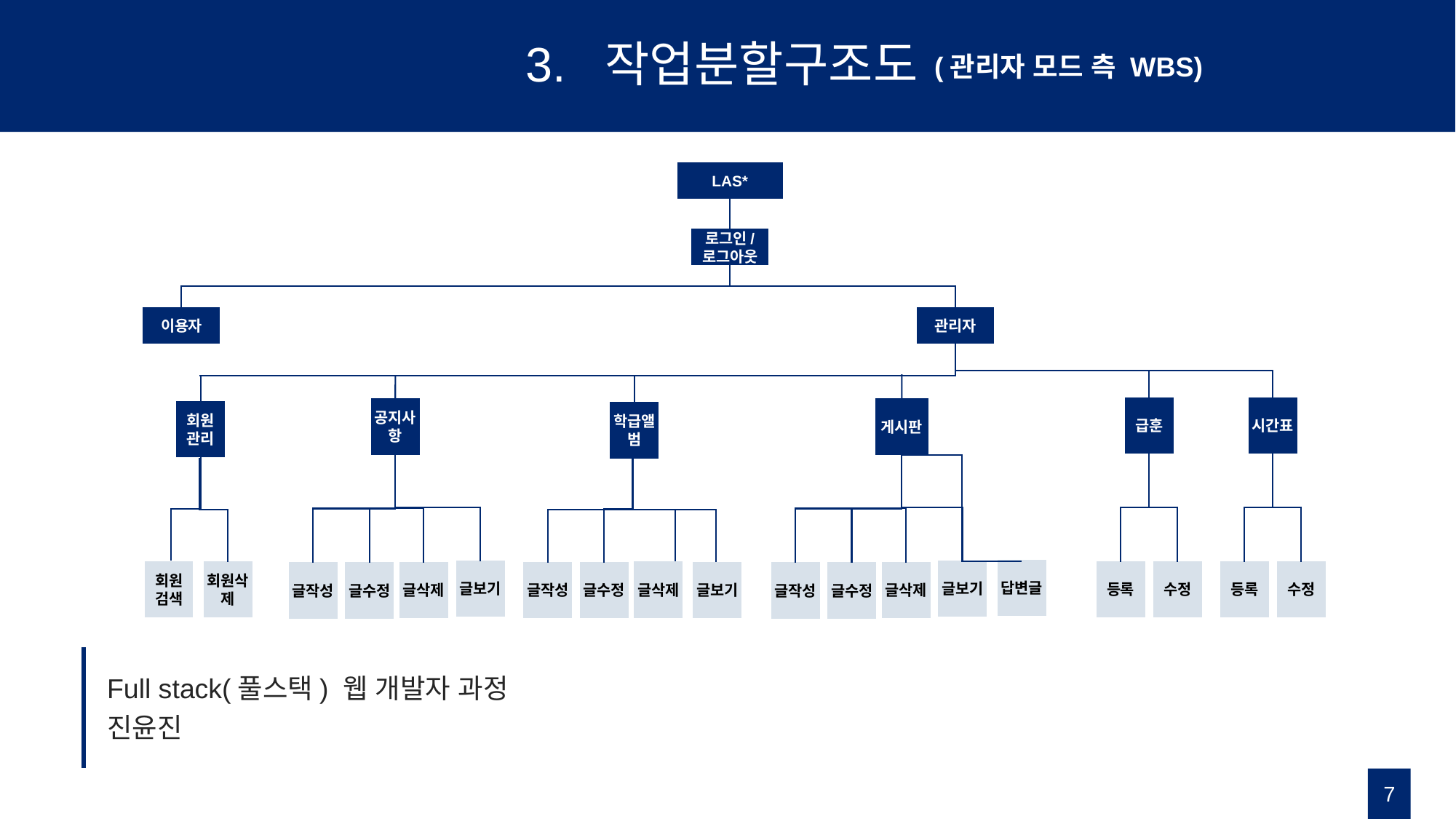

# 3.  작업분할구조도
(관리자 모드 측 WBS)
LAS*
로그인/
로그아웃
이용자
관리자
급훈
시간표
공지사항
게시판
회원
관리
학급앨범
답변글
글보기
글보기
등록
수정
등록
수정
회원
검색
회원삭제
글삭제
글작성
글수정
글보기
글삭제
글삭제
글작성
글수정
글작성
글수정
Full stack(풀스택) 웹 개발자 과정
진윤진